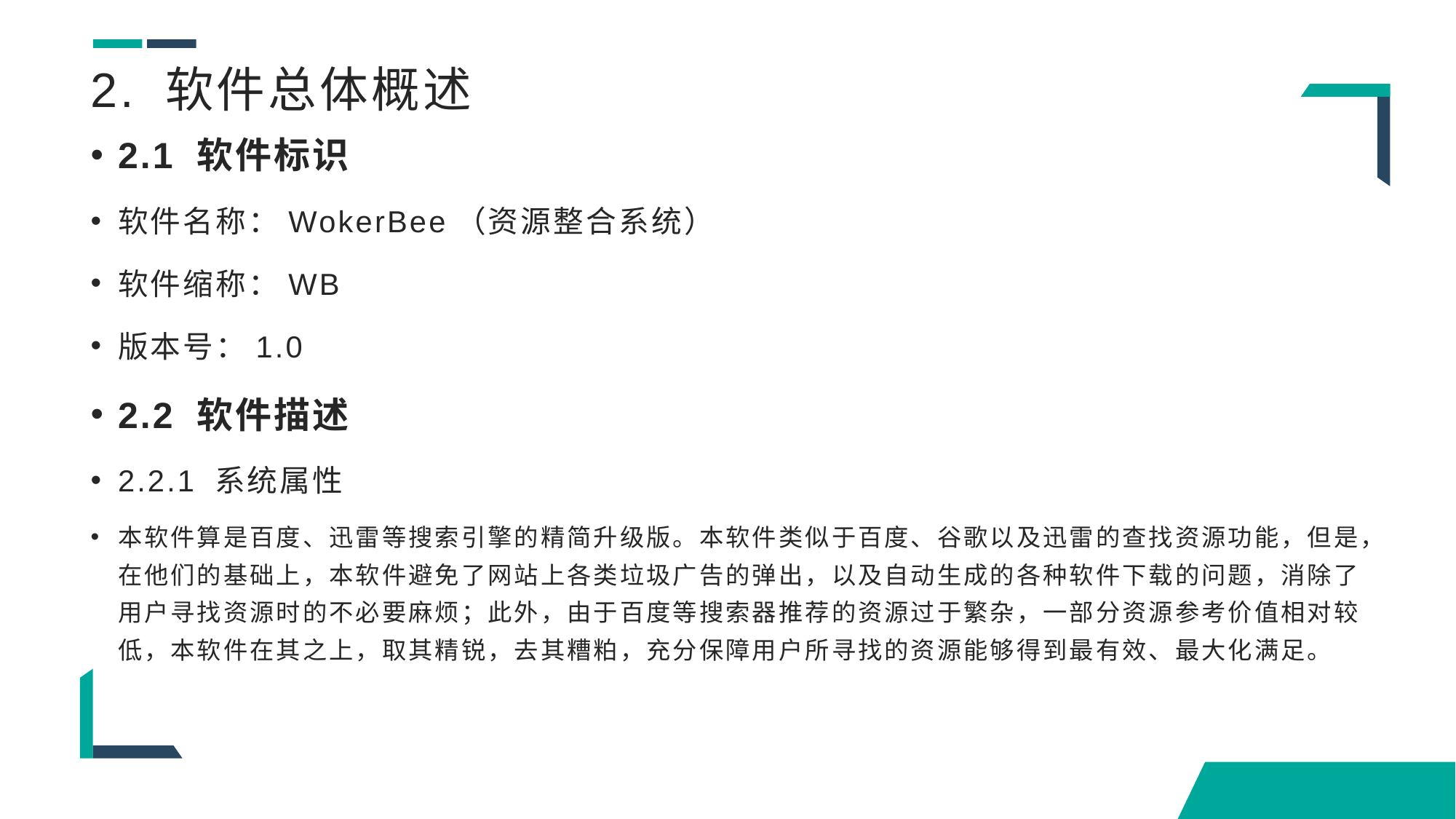

# 2. 软件总体概述
2.1 软件标识
软件名称：WokerBee（资源整合系统）
软件缩称：WB
版本号：1.0
2.2 软件描述
2.2.1 系统属性
本软件算是百度、迅雷等搜索引擎的精简升级版。本软件类似于百度、谷歌以及迅雷的查找资源功能，但是，在他们的基础上，本软件避免了网站上各类垃圾广告的弹出，以及自动生成的各种软件下载的问题，消除了用户寻找资源时的不必要麻烦；此外，由于百度等搜索器推荐的资源过于繁杂，一部分资源参考价值相对较低，本软件在其之上，取其精锐，去其糟粕，充分保障用户所寻找的资源能够得到最有效、最大化满足。